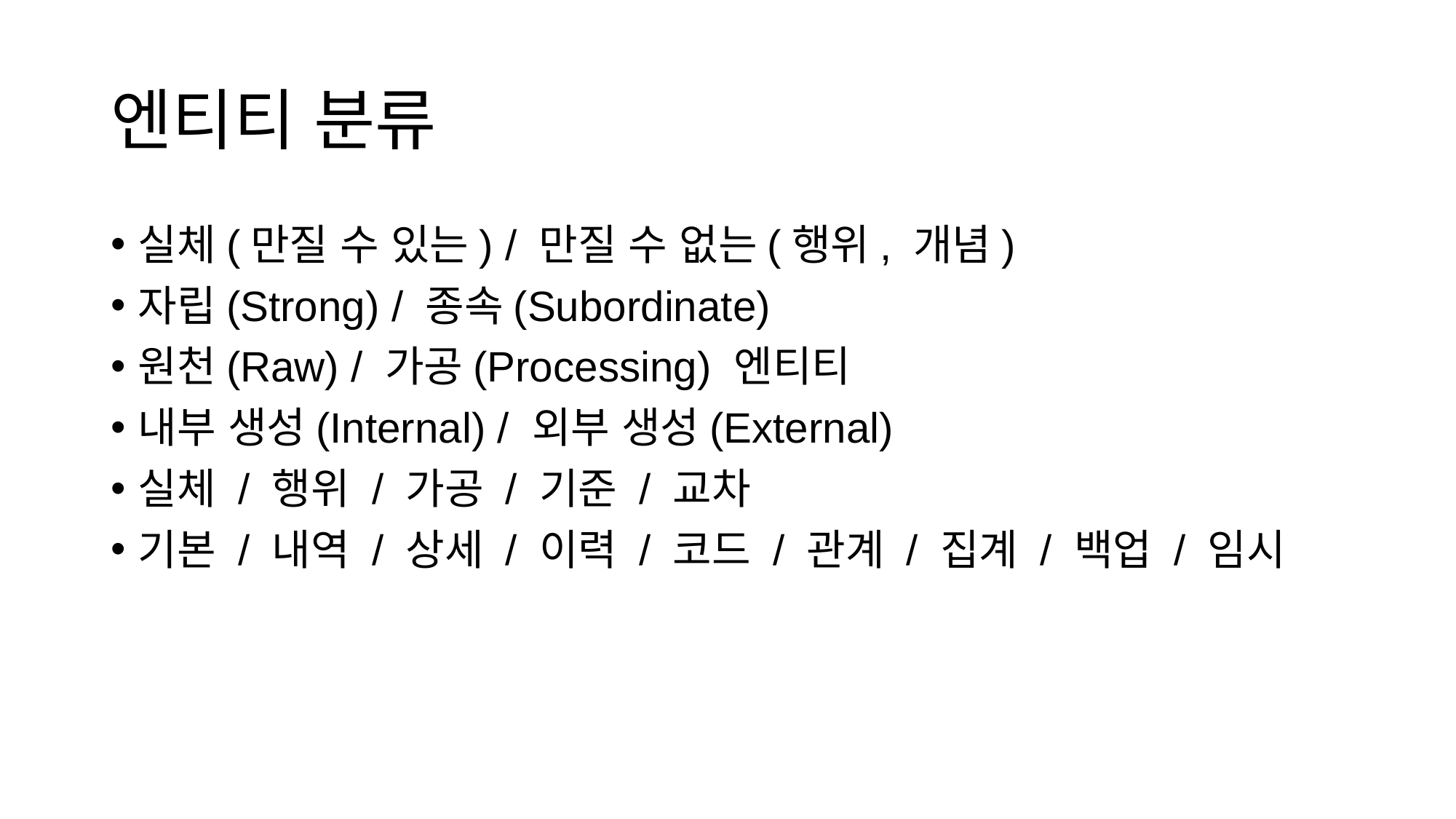

# 엔티티 분류
실체(만질 수 있는) / 만질 수 없는(행위, 개념)
자립(Strong) / 종속(Subordinate)
원천(Raw) / 가공(Processing) 엔티티
내부 생성(Internal) / 외부 생성(External)
실체 / 행위 / 가공 / 기준 / 교차
기본 / 내역 / 상세 / 이력 / 코드 / 관계 / 집계 / 백업 / 임시